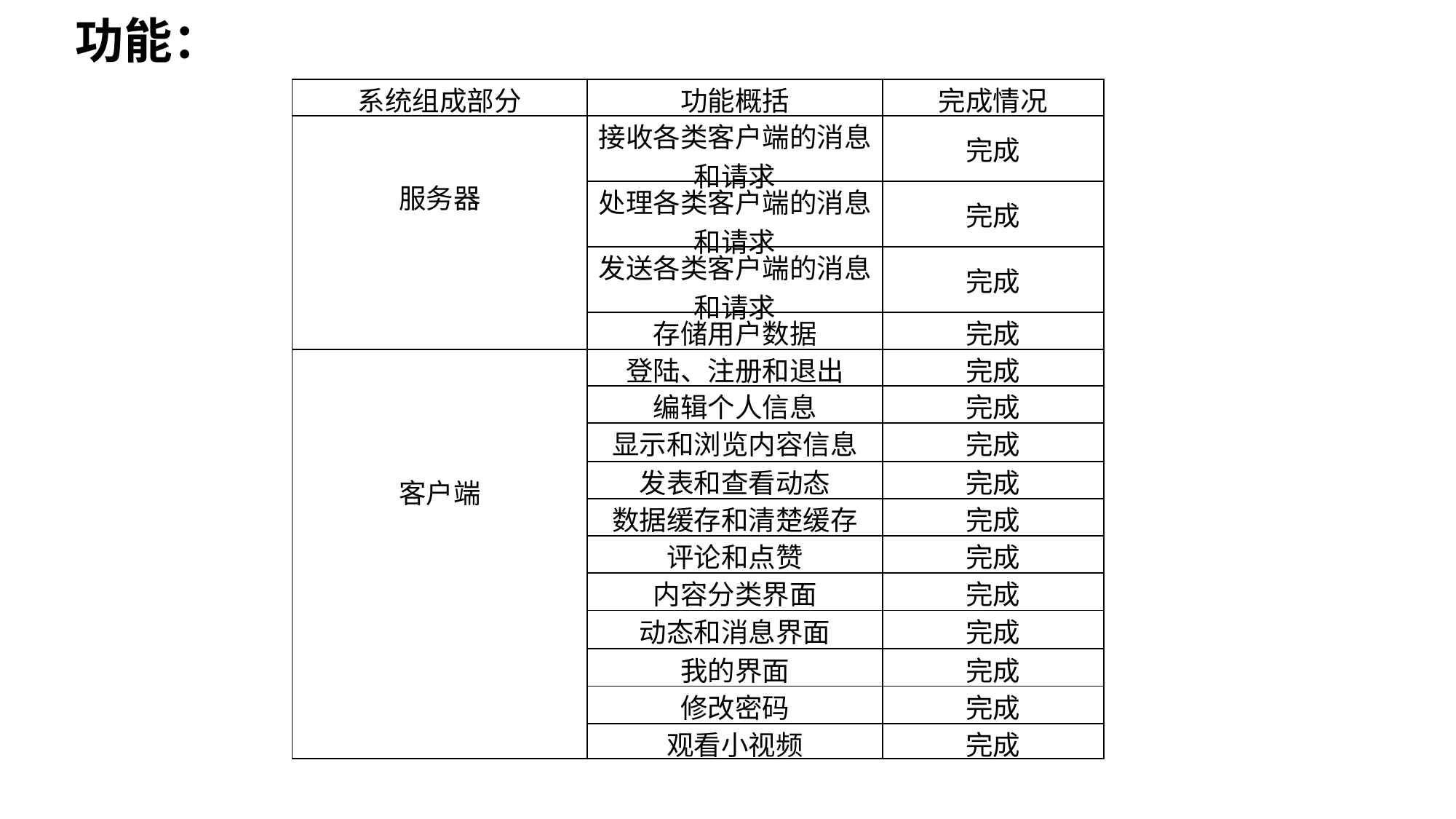

功能：
| 系统组成部分 | 功能概括 | 完成情况 |
| --- | --- | --- |
| 服务器 | 接收各类客户端的消息和请求 | 完成 |
|  | 处理各类客户端的消息和请求 | 完成 |
|  | 发送各类客户端的消息和请求 | 完成 |
|  | 存储用户数据 | 完成 |
| 客户端 | 登陆、注册和退出 | 完成 |
|  | 编辑个人信息 | 完成 |
|  | 显示和浏览内容信息 | 完成 |
|  | 发表和查看动态 | 完成 |
|  | 数据缓存和清楚缓存 | 完成 |
|  | 评论和点赞 | 完成 |
|  | 内容分类界面 | 完成 |
|  | 动态和消息界面 | 完成 |
|  | 我的界面 | 完成 |
|  | 修改密码 | 完成 |
|  | 观看小视频 | 完成 |